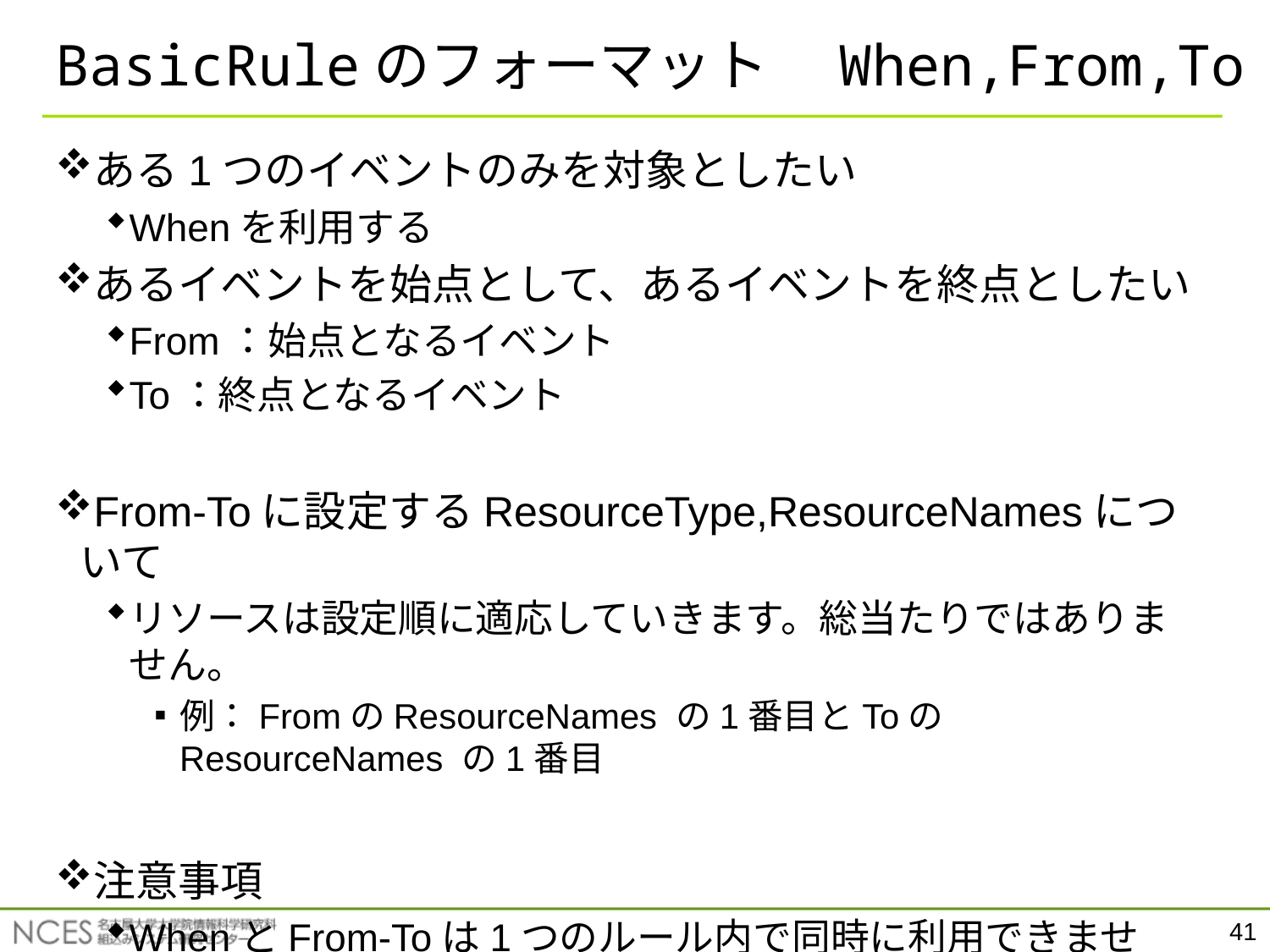

# BasicRuleのフォーマット　When,From,To
ある1つのイベントのみを対象としたい
Whenを利用する
あるイベントを始点として、あるイベントを終点としたい
From：始点となるイベント
To：終点となるイベント

From-Toに設定するResourceType,ResourceNamesについて
リソースは設定順に適応していきます。総当たりではありません。
例：FromのResourceNames の1番目とToのResourceNames の1番目

注意事項
WhenとFrom-Toは1つのルール内で同時に利用できません。

41